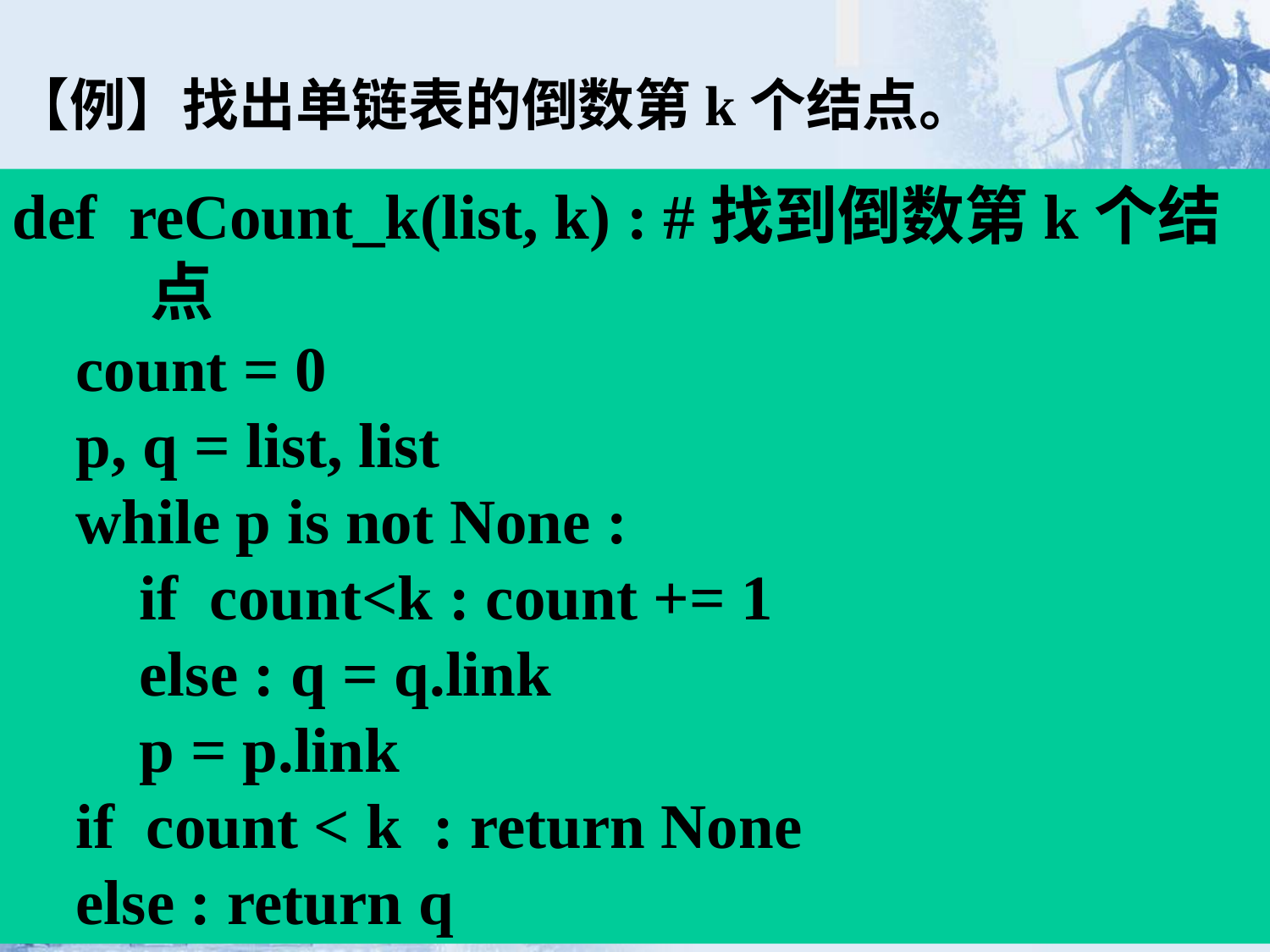

【例】找出单链表的倒数第k个结点。
def  reCount_k(list, k) : #找到倒数第k个结点
    count = 0
    p, q = list, list
    while p is not None :
        if  count<k : count += 1
        else : q = q.link
        p = p.link
    if  count < k  : return None
    else : return q